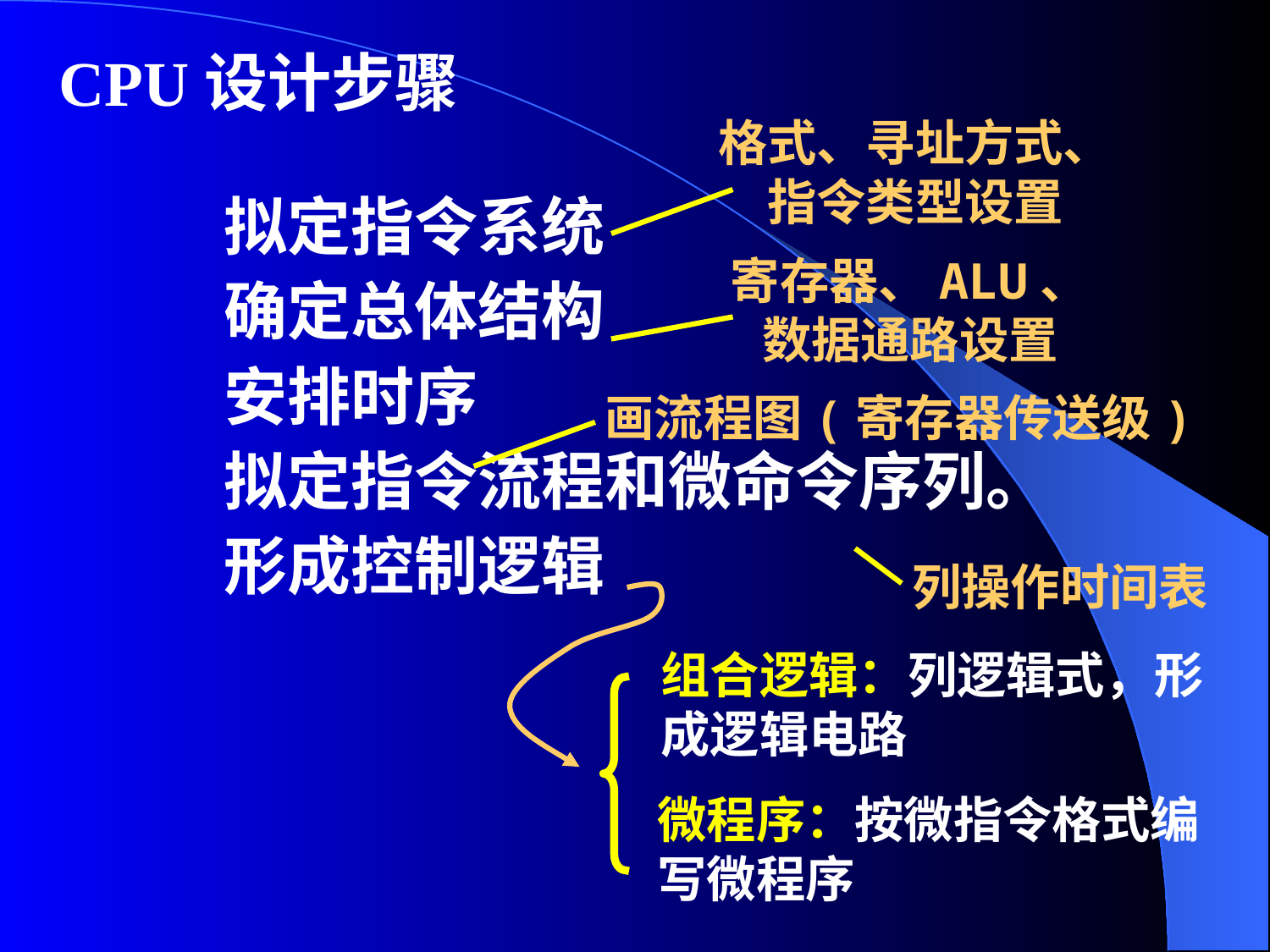

CPU设计步骤
格式、寻址方式、指令类型设置

拟定指令系统
确定总体结构
安排时序
拟定指令流程和微命令序列。
形成控制逻辑
寄存器、ALU、数据通路设置

画流程图(寄存器传送级)

列操作时间表

组合逻辑：列逻辑式，形成逻辑电路

微程序：按微指令格式编写微程序